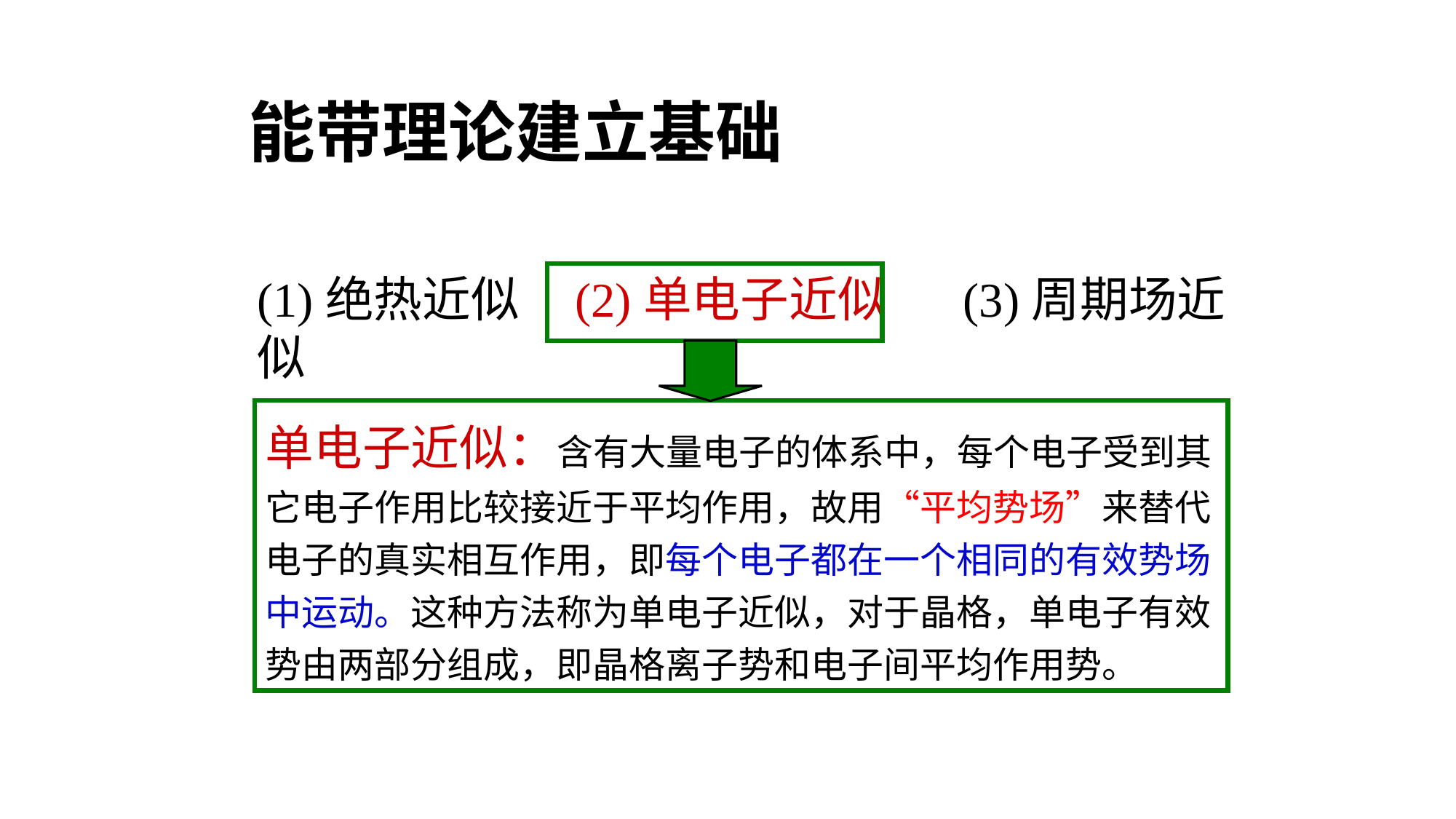

# 能带理论建立基础
(1)绝热近似    (2)单电子近似      (3)周期场近似

单电子近似：含有大量电子的体系中，每个电子受到其它电子作用比较接近于平均作用，故用“平均势场”来替代电子的真实相互作用，即每个电子都在一个相同的有效势场中运动。这种方法称为单电子近似，对于晶格，单电子有效势由两部分组成，即晶格离子势和电子间平均作用势。